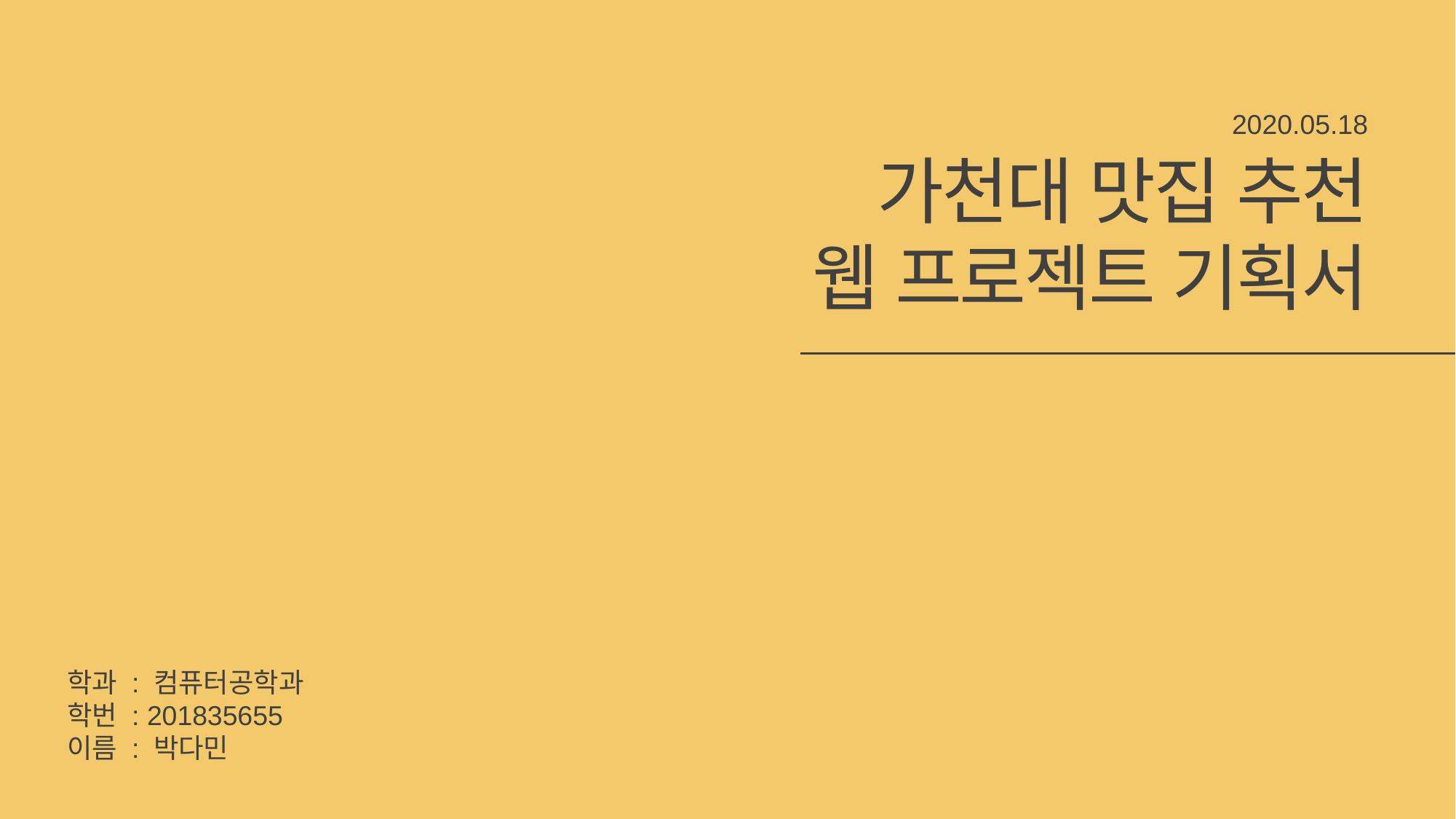

2020.05.18
가천대 맛집 추천
웹 프로젝트 기획서
학과 : 컴퓨터공학과
학번 : 201835655
이름 : 박다민